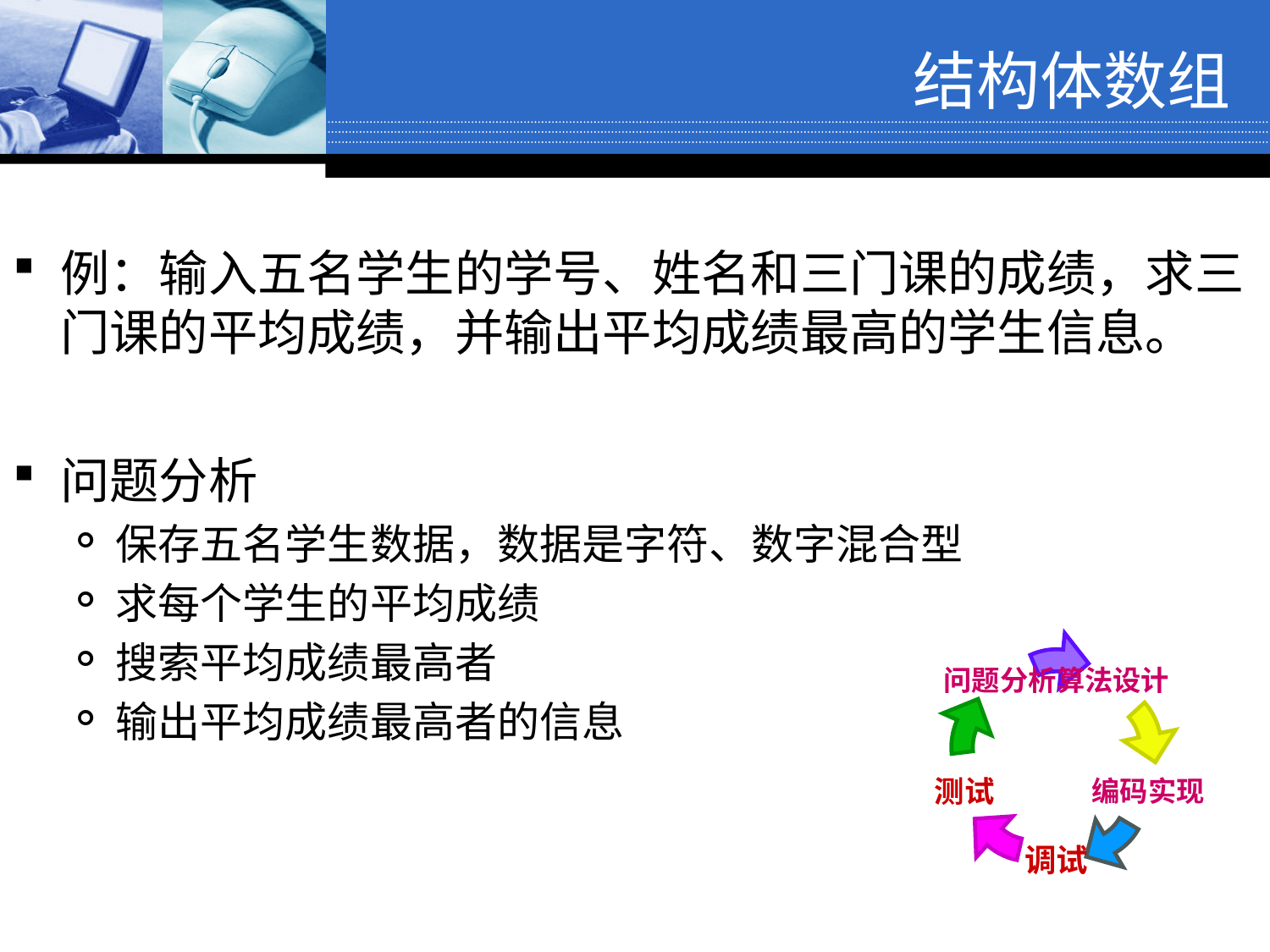

结构体数组
例：输入五名学生的学号、姓名和三门课的成绩，求三门课的平均成绩，并输出平均成绩最高的学生信息。

问题分析
保存五名学生数据，数据是字符、数字混合型
求每个学生的平均成绩
搜索平均成绩最高者
输出平均成绩最高者的信息

问题分析
算法设计

测试
编码实现
调试